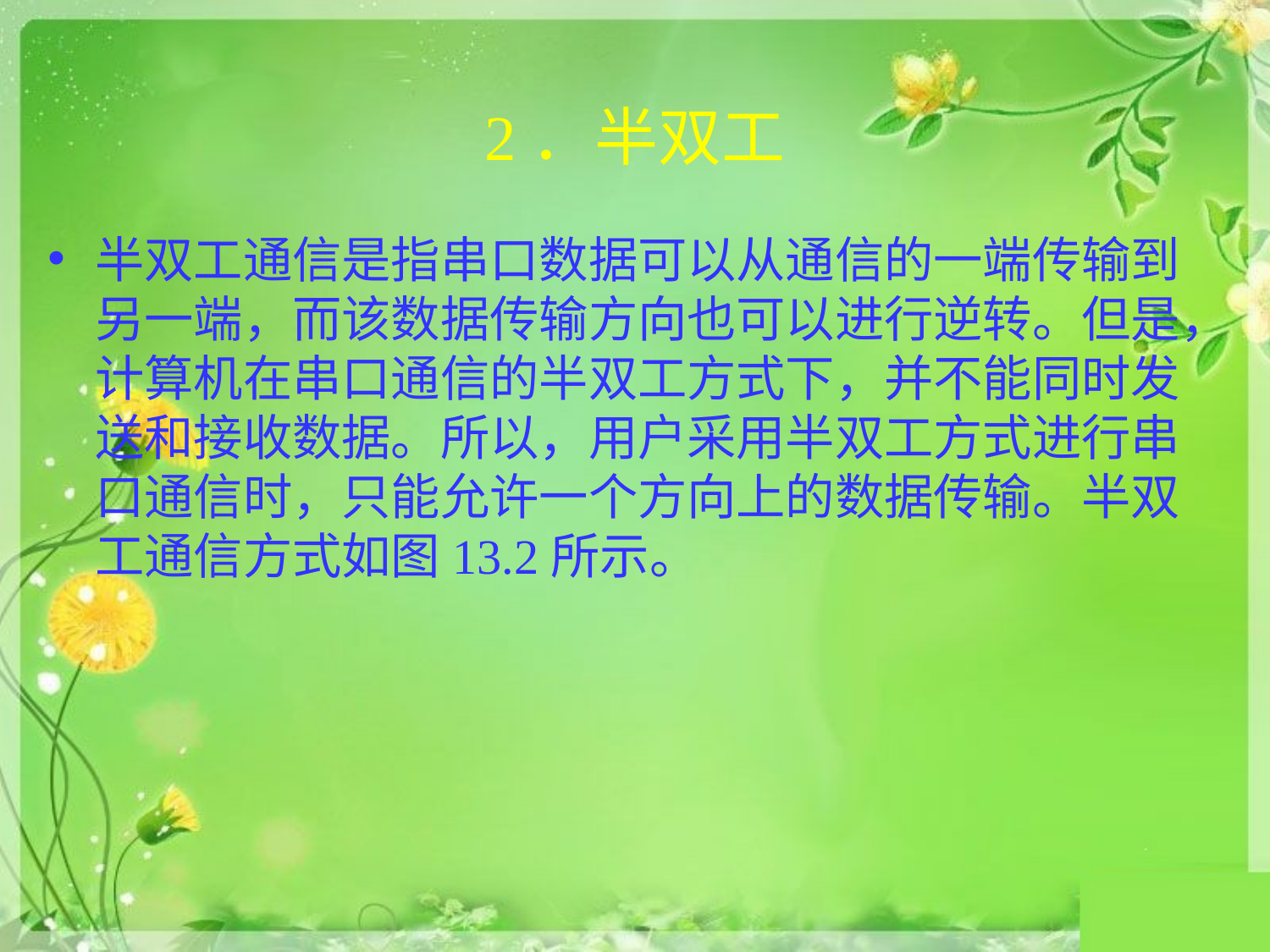

# 2．半双工
半双工通信是指串口数据可以从通信的一端传输到另一端，而该数据传输方向也可以进行逆转。但是，计算机在串口通信的半双工方式下，并不能同时发送和接收数据。所以，用户采用半双工方式进行串口通信时，只能允许一个方向上的数据传输。半双工通信方式如图13.2所示。